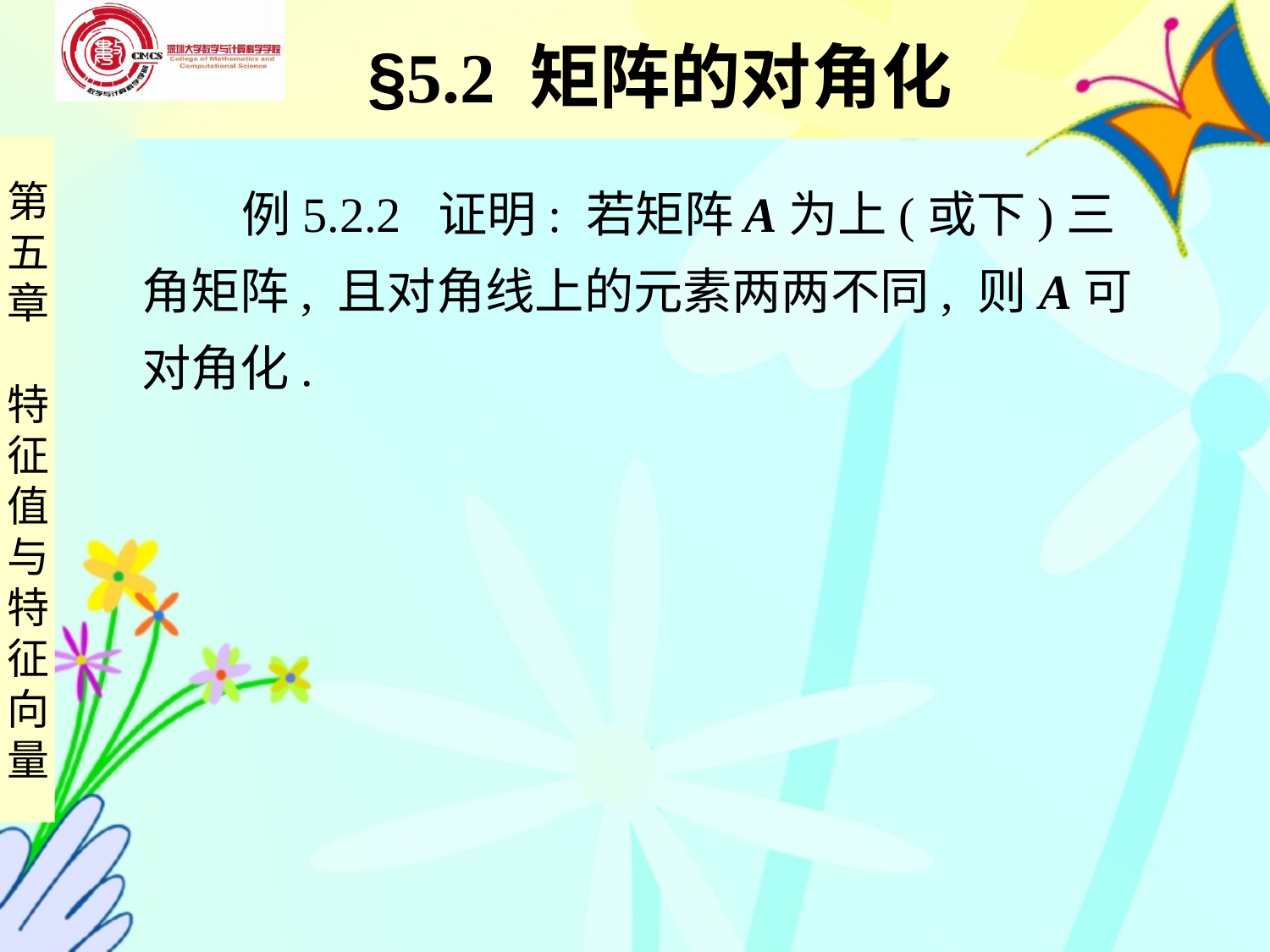

§5.2 矩阵的对角化
        例5.2.2  证明: 若矩阵 A为上(或下)三角矩阵, 且对角线上的元素两两不同, 则A可对角化.